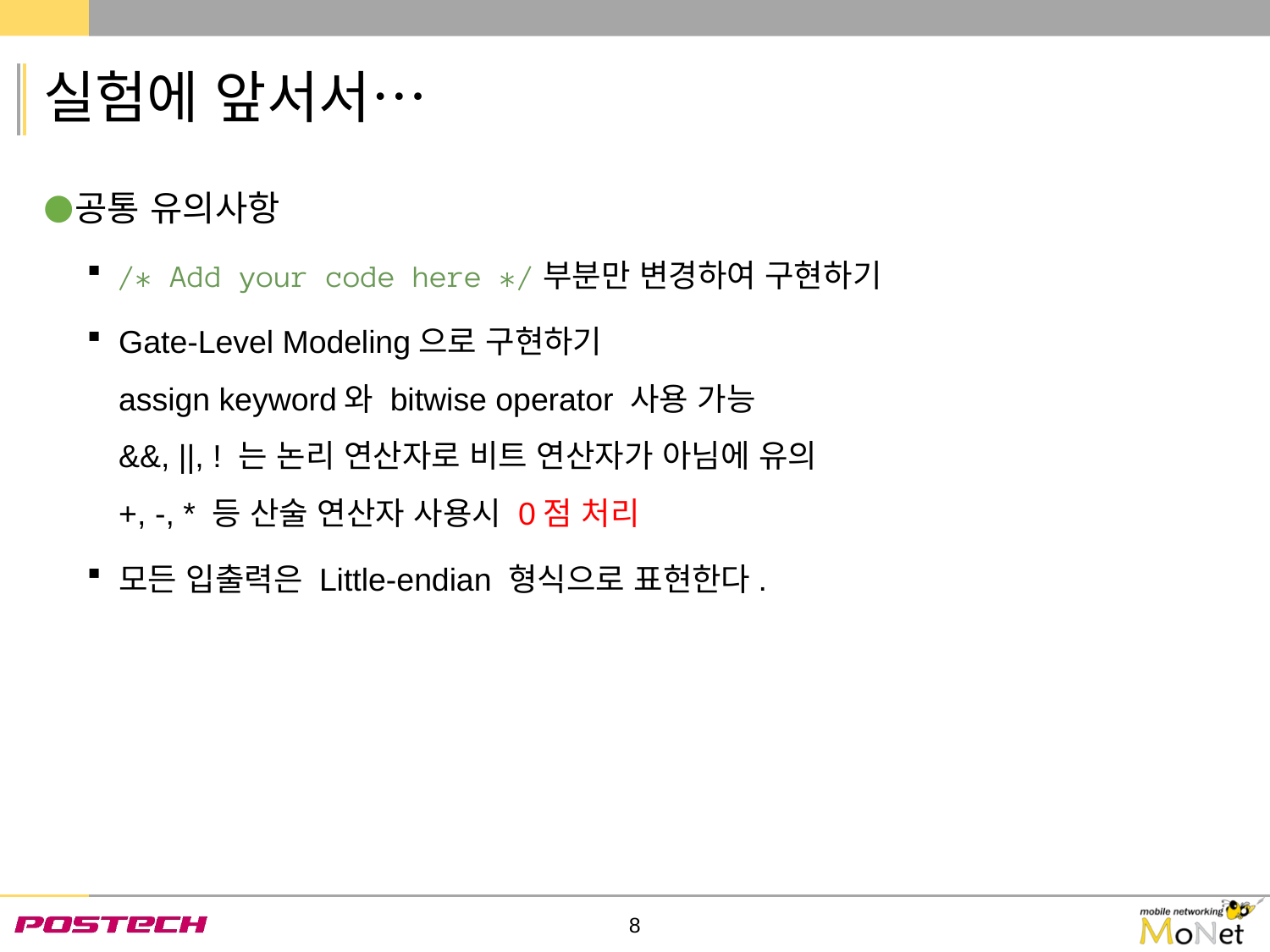

# 실험에 앞서서…
공통 유의사항
/* Add your code here */부분만 변경하여 구현하기
Gate-Level Modeling으로 구현하기
assign keyword와 bitwise operator 사용 가능
&&, ||, ! 는 논리 연산자로 비트 연산자가 아님에 유의
+, -, * 등 산술 연산자 사용시 0점 처리
모든 입출력은 Little-endian 형식으로 표현한다.